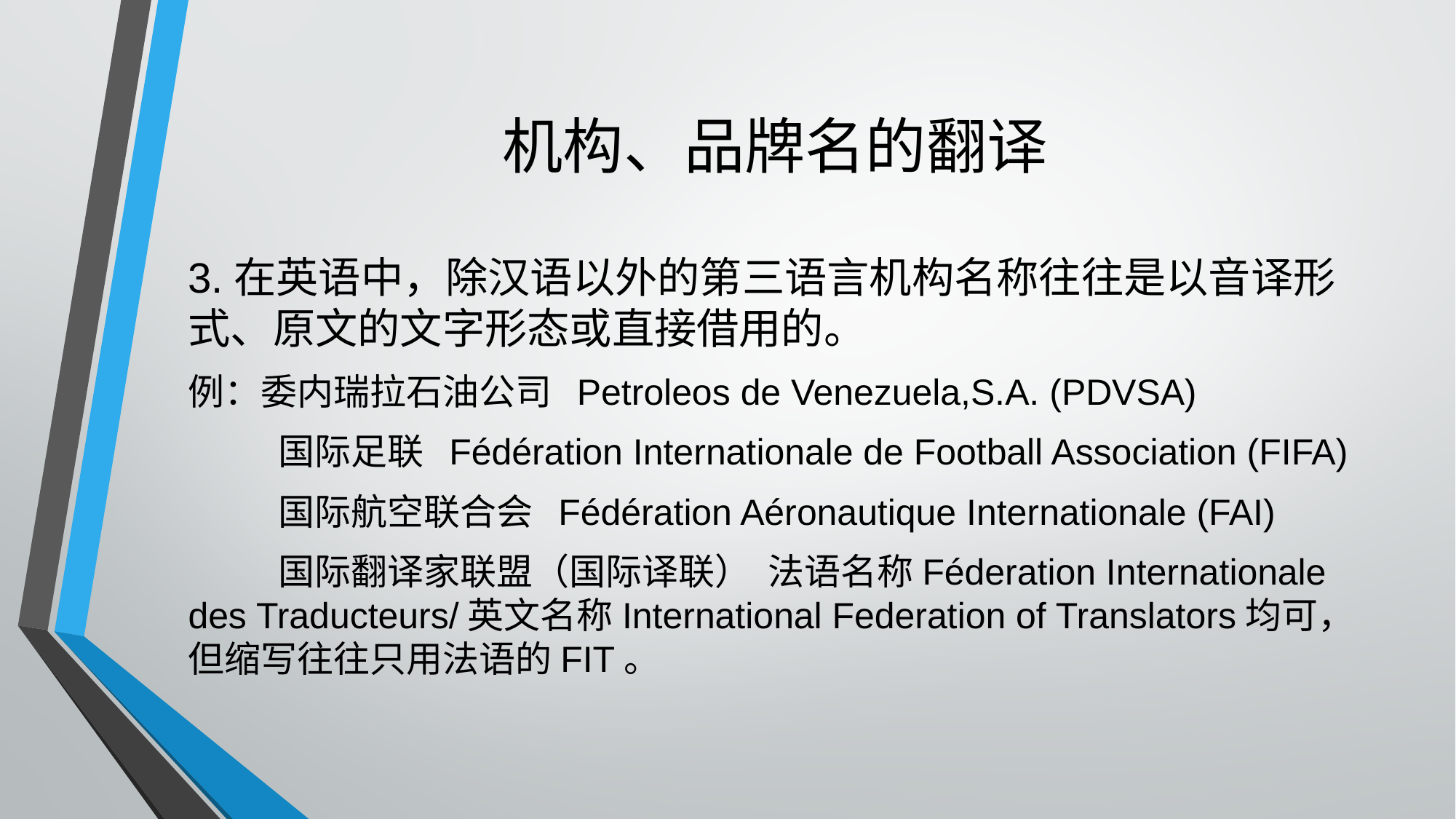

# 机构、品牌名的翻译
3.在英语中，除汉语以外的第三语言机构名称往往是以音译形式、原文的文字形态或直接借用的。
例：委内瑞拉石油公司  Petroleos de Venezuela,S.A. (PDVSA)
          国际足联  Fédération Internationale de Football Association (FIFA)
          国际航空联合会  Fédération Aéronautique Internationale (FAI)
          国际翻译家联盟（国际译联）  法语名称Féderation Internationale des Traducteurs/英文名称International Federation of Translators均可，但缩写往往只用法语的FIT。